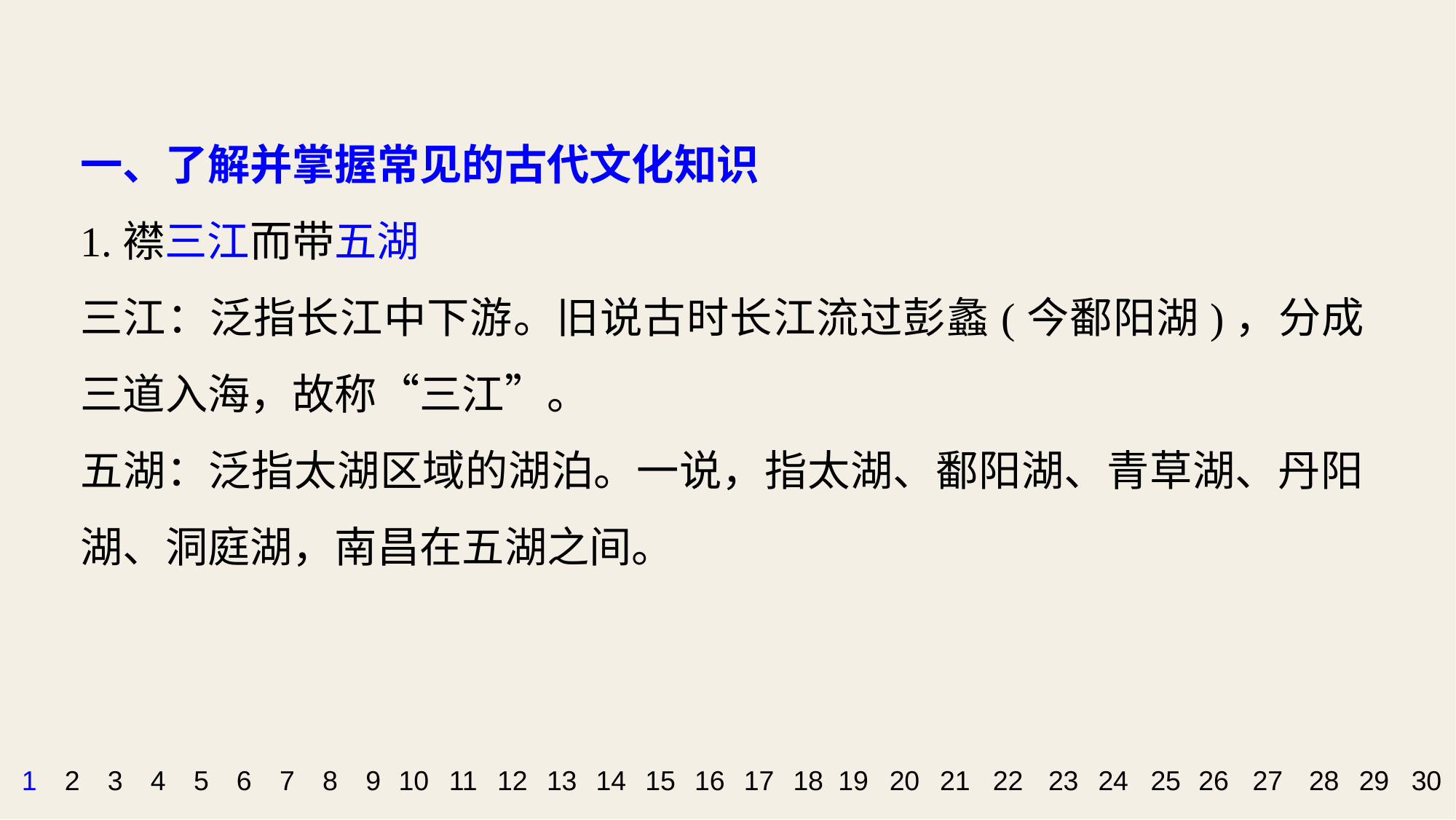

一、了解并掌握常见的古代文化知识
1.襟三江而带五湖
三江：泛指长江中下游。旧说古时长江流过彭蠡(今鄱阳湖)，分成三道入海，故称“三江”。
五湖：泛指太湖区域的湖泊。一说，指太湖、鄱阳湖、青草湖、丹阳湖、洞庭湖，南昌在五湖之间。
1
2
3
4
5
6
7
8
9
10
11
12
13
14
15
16
17
18
19
20
21
22
23
24
25
26
27
28
29
30